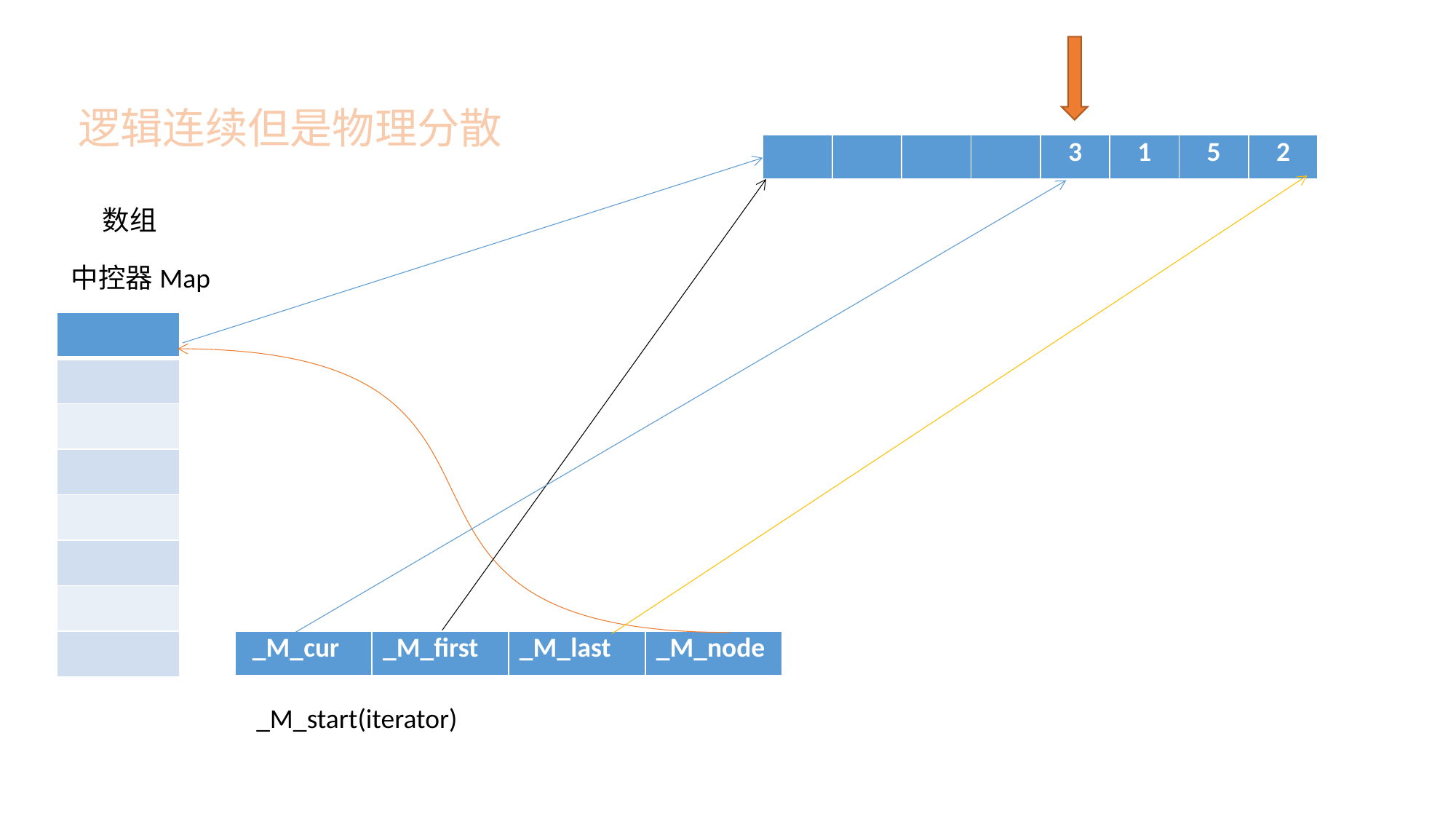

逻辑连续但是物理分散
|  |  |  |  | 3 | 1 | 5 | 2 |
| --- | --- | --- | --- | --- | --- | --- | --- |
    数组
中控器Map
|  |
| --- |
|  |
|  |
|  |
|  |
|  |
|  |
|  |
| \_M\_cur | \_M\_first | \_M\_last | \_M\_node |
| --- | --- | --- | --- |
_M_start(iterator)